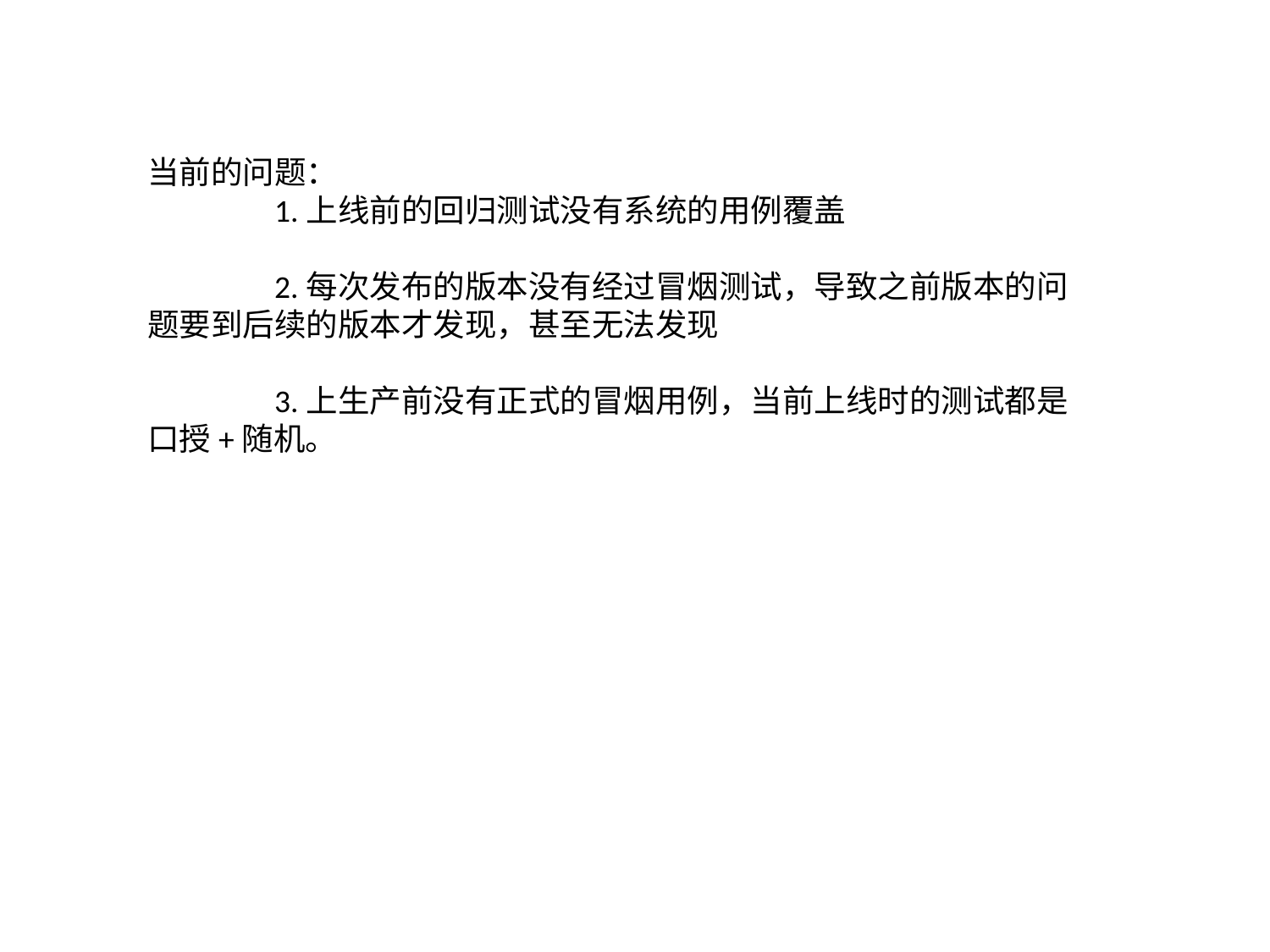

当前的问题：
	1.上线前的回归测试没有系统的用例覆盖

	2.每次发布的版本没有经过冒烟测试，导致之前版本的问题要到后续的版本才发现，甚至无法发现

	3.上生产前没有正式的冒烟用例，当前上线时的测试都是口授+随机。